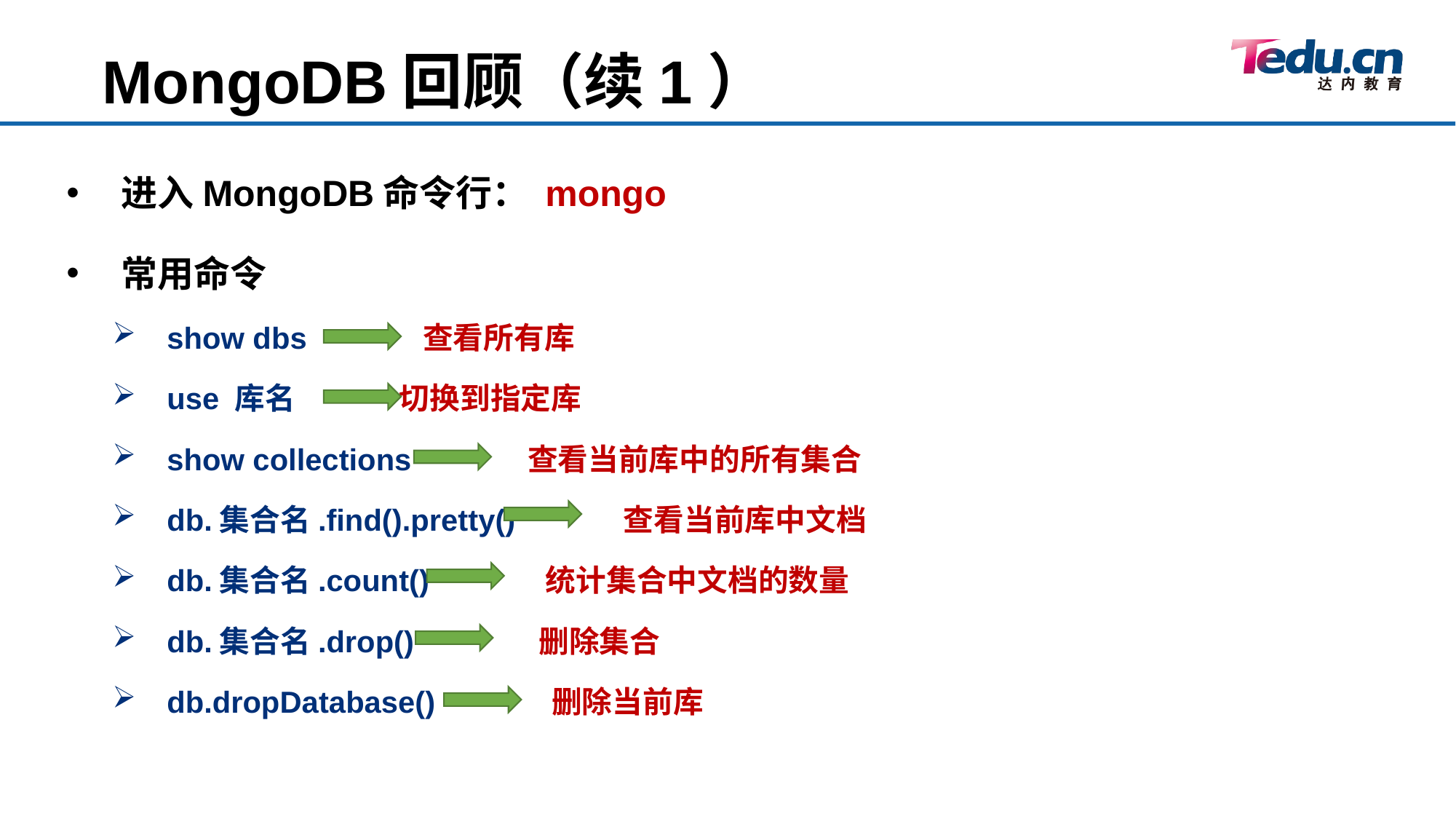

MongoDB回顾（续1）
进入MongoDB命令行： mongo
常用命令
show dbs             查看所有库
use 库名               切换到指定库
show collections             查看当前库中的所有集合
db.集合名.find().pretty()            查看当前库中文档
db.集合名.count()             统计集合中文档的数量
db.集合名.drop()              删除集合
db.dropDatabase()             删除当前库